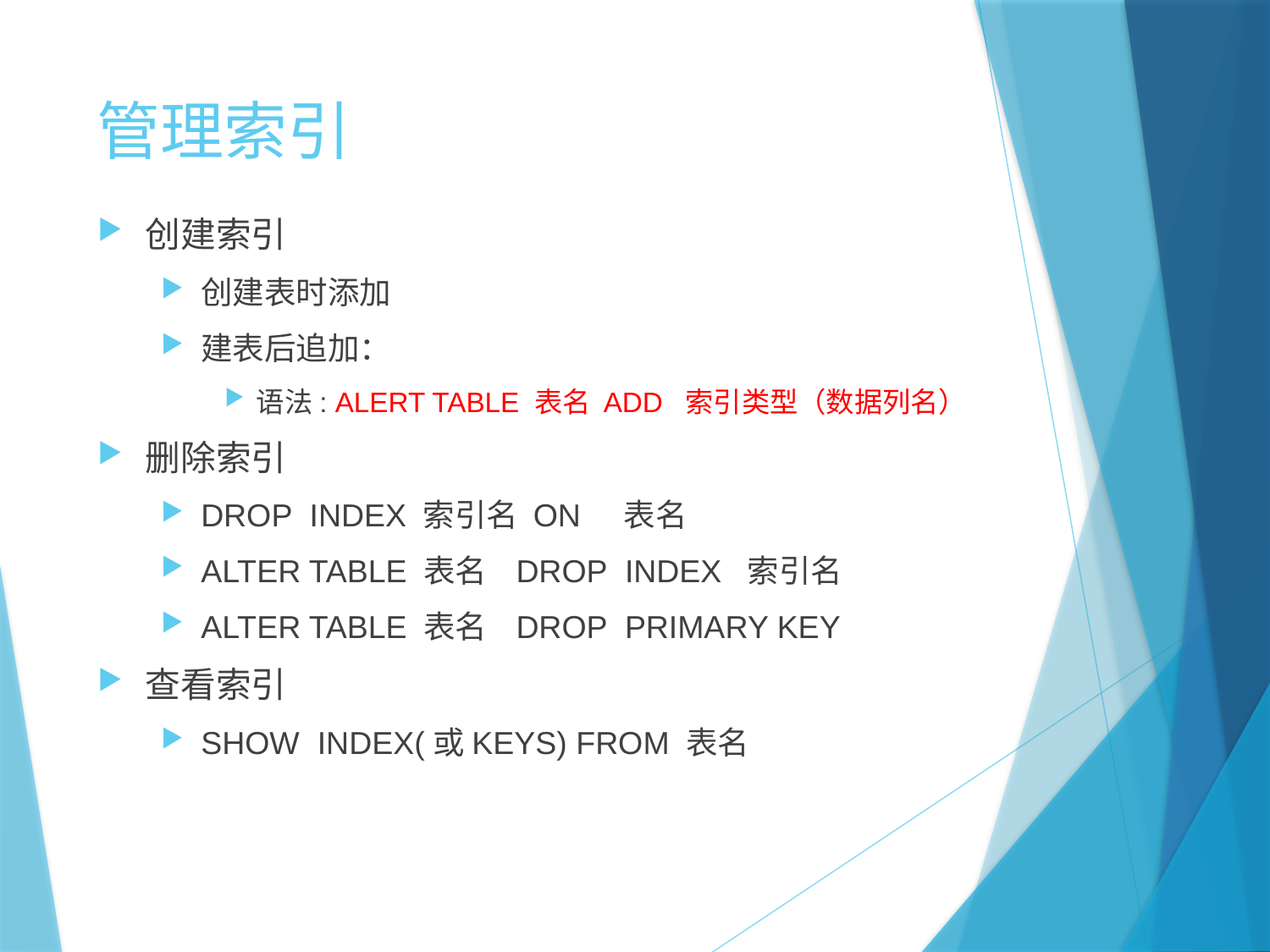

# 管理索引
创建索引
创建表时添加
建表后追加：
语法: ALERT TABLE 表名 ADD  索引类型（数据列名）
删除索引
DROP  INDEX 索引名 ON    表名
ALTER TABLE 表名   DROP  INDEX  索引名
ALTER TABLE 表名   DROP  PRIMARY KEY
查看索引
SHOW  INDEX(或KEYS) FROM 表名